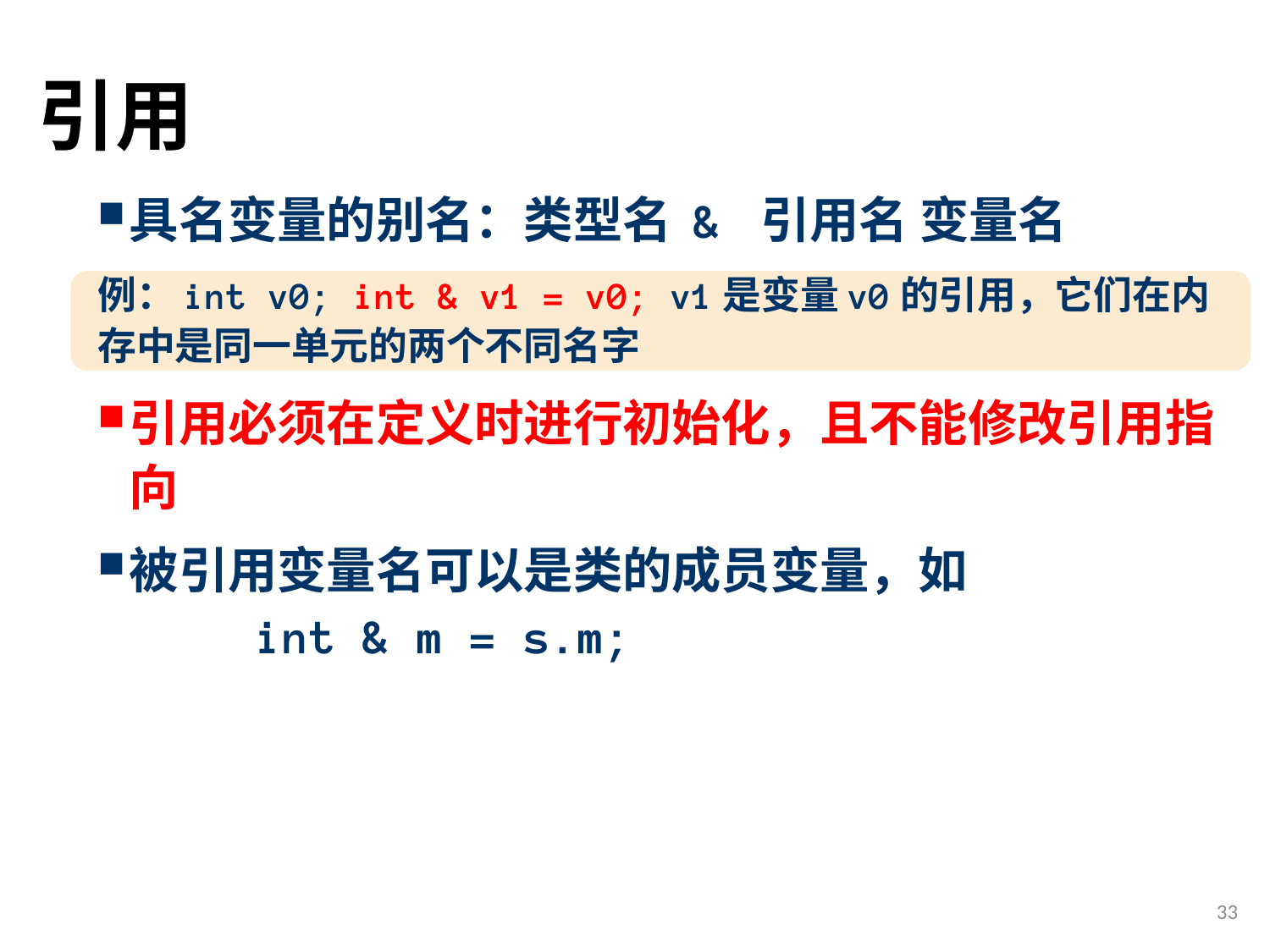

# 引用
具名变量的别名：类型名 & 引用名 变量名
例：int v0; int & v1 = v0; v1是变量v0的引用，它们在内存中是同一单元的两个不同名字
引用必须在定义时进行初始化，且不能修改引用指向
被引用变量名可以是类的成员变量，如
	int & m = s.m;

33